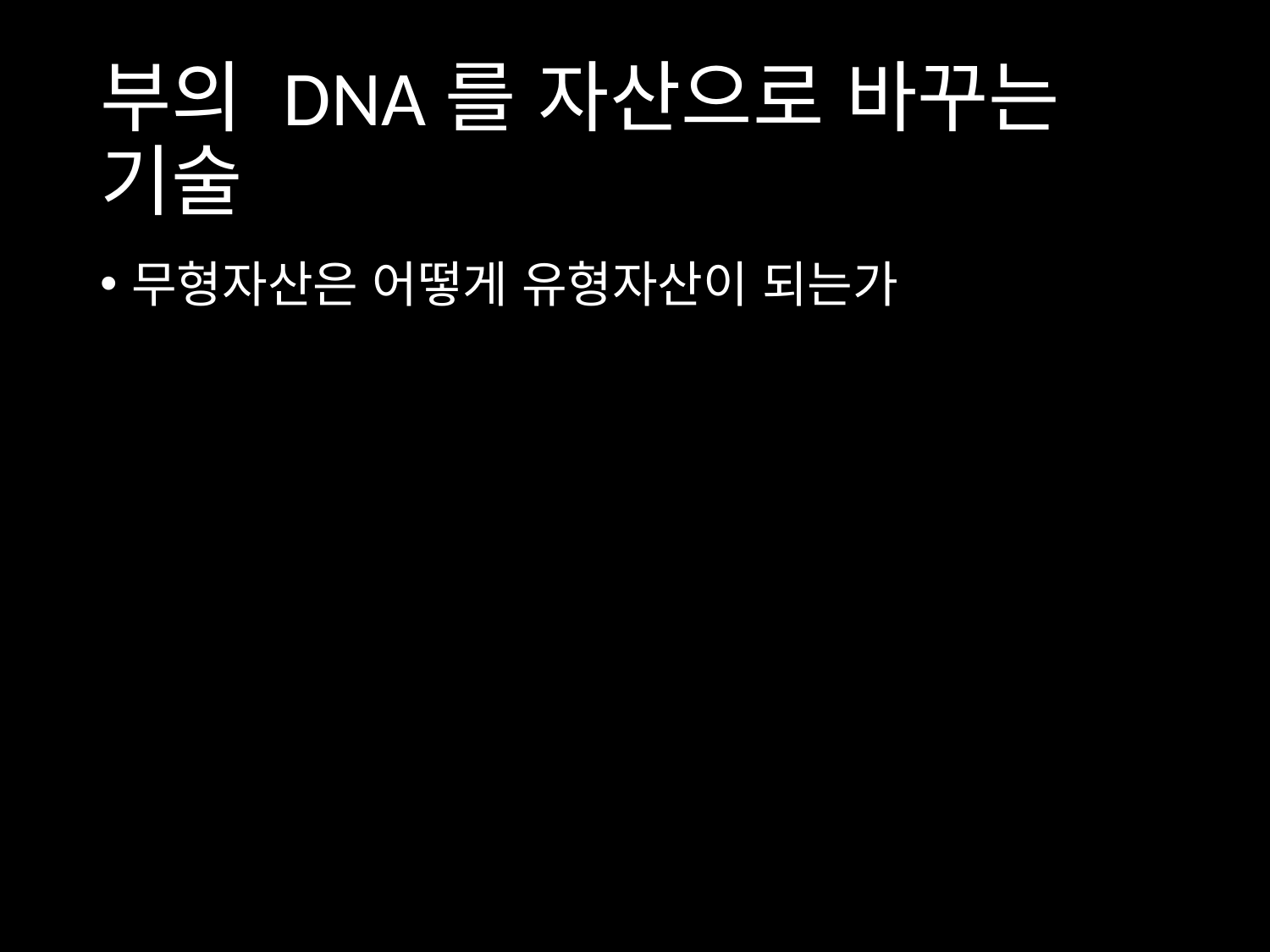

# 부의 DNA를 자산으로 바꾸는 기술
무형자산은 어떻게 유형자산이 되는가